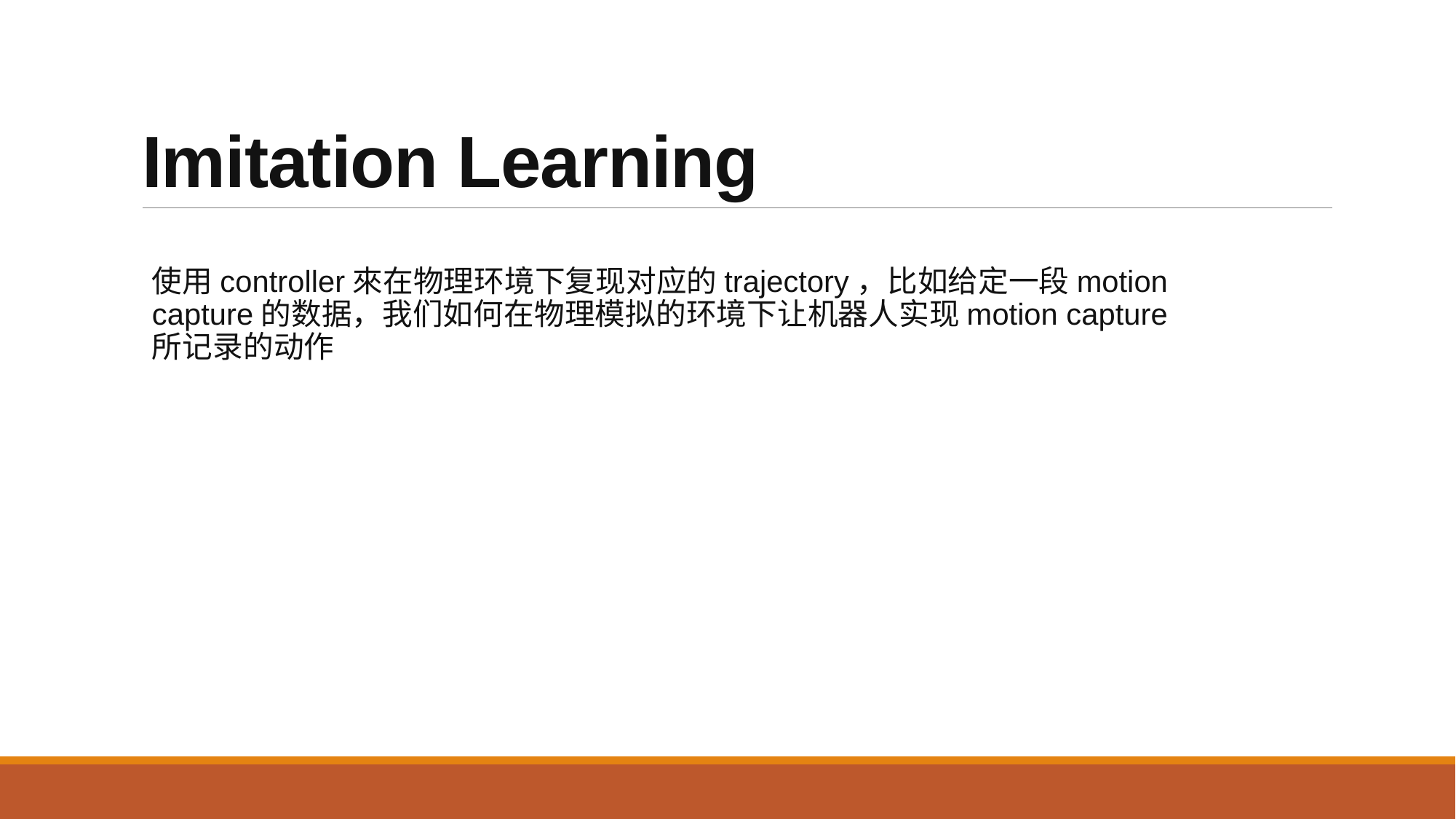

# Imitation Learning
使用controller來在物理环境下复现对应的trajectory，比如给定一段motion capture的数据，我们如何在物理模拟的环境下让机器人实现motion capture所记录的动作